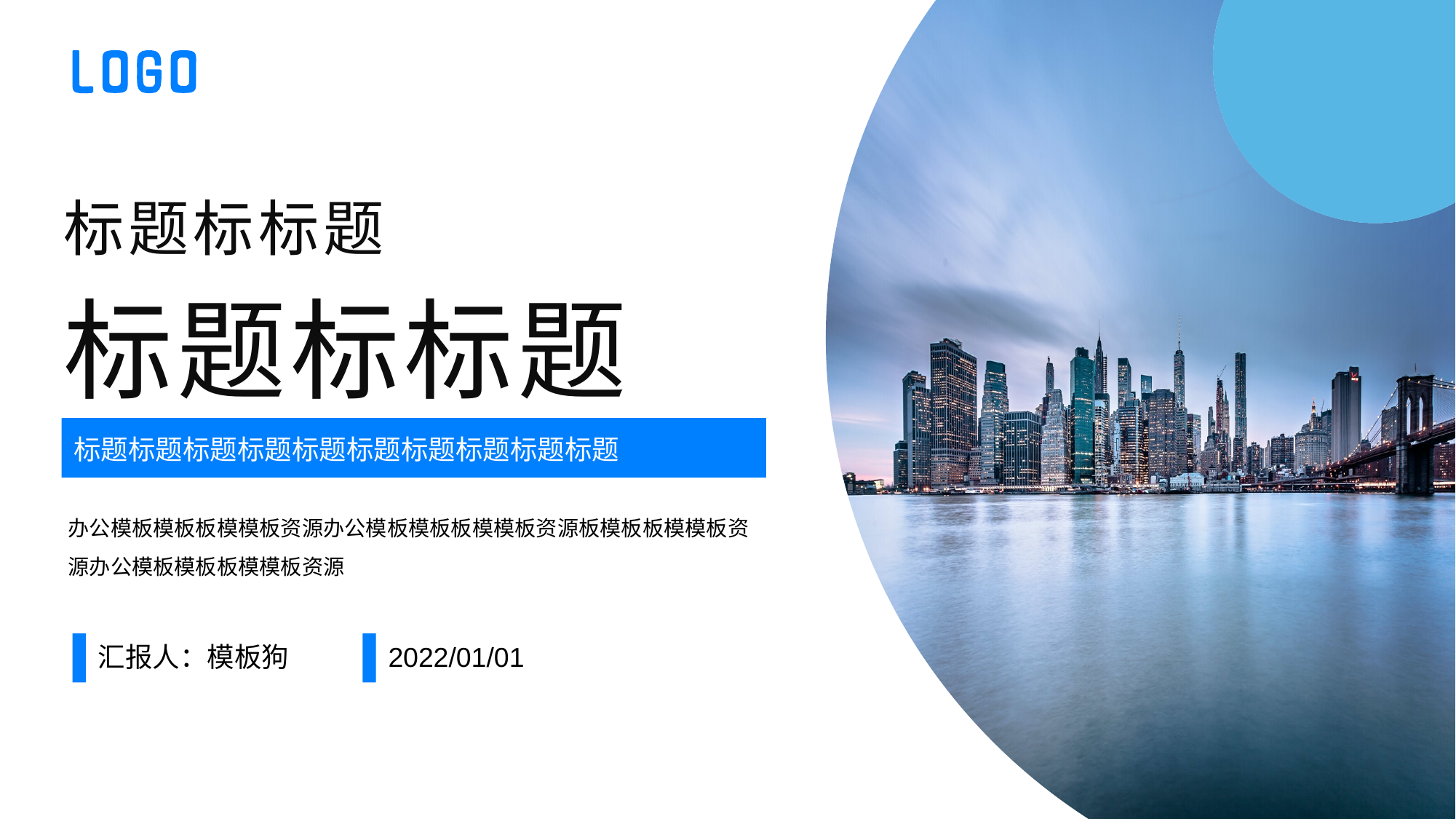

标题标标题
标题标标题

标题标题标题标题标题标题标题标题标题标题
办公模板模板板模模板资源办公模板模板板模模板资源板模板板模模板资源办公模板模板板模模板资源

汇报人：模板狗
2022/01/01